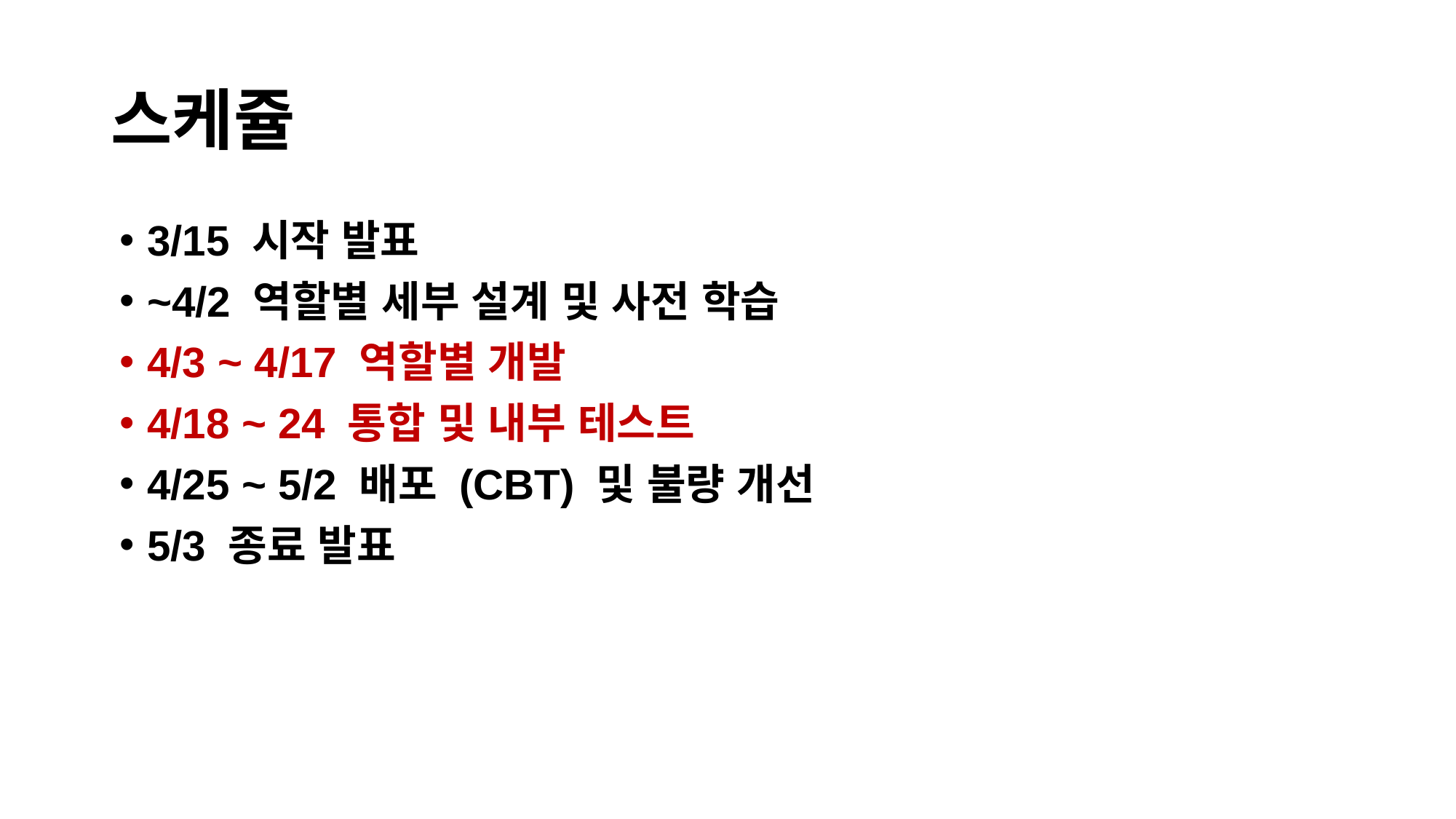

# 스케쥴
3/15 시작 발표
~4/2 역할별 세부 설계 및 사전 학습
4/3 ~ 4/17 역할별 개발
4/18 ~ 24 통합 및 내부 테스트
4/25 ~ 5/2 배포 (CBT) 및 불량 개선
5/3 종료 발표